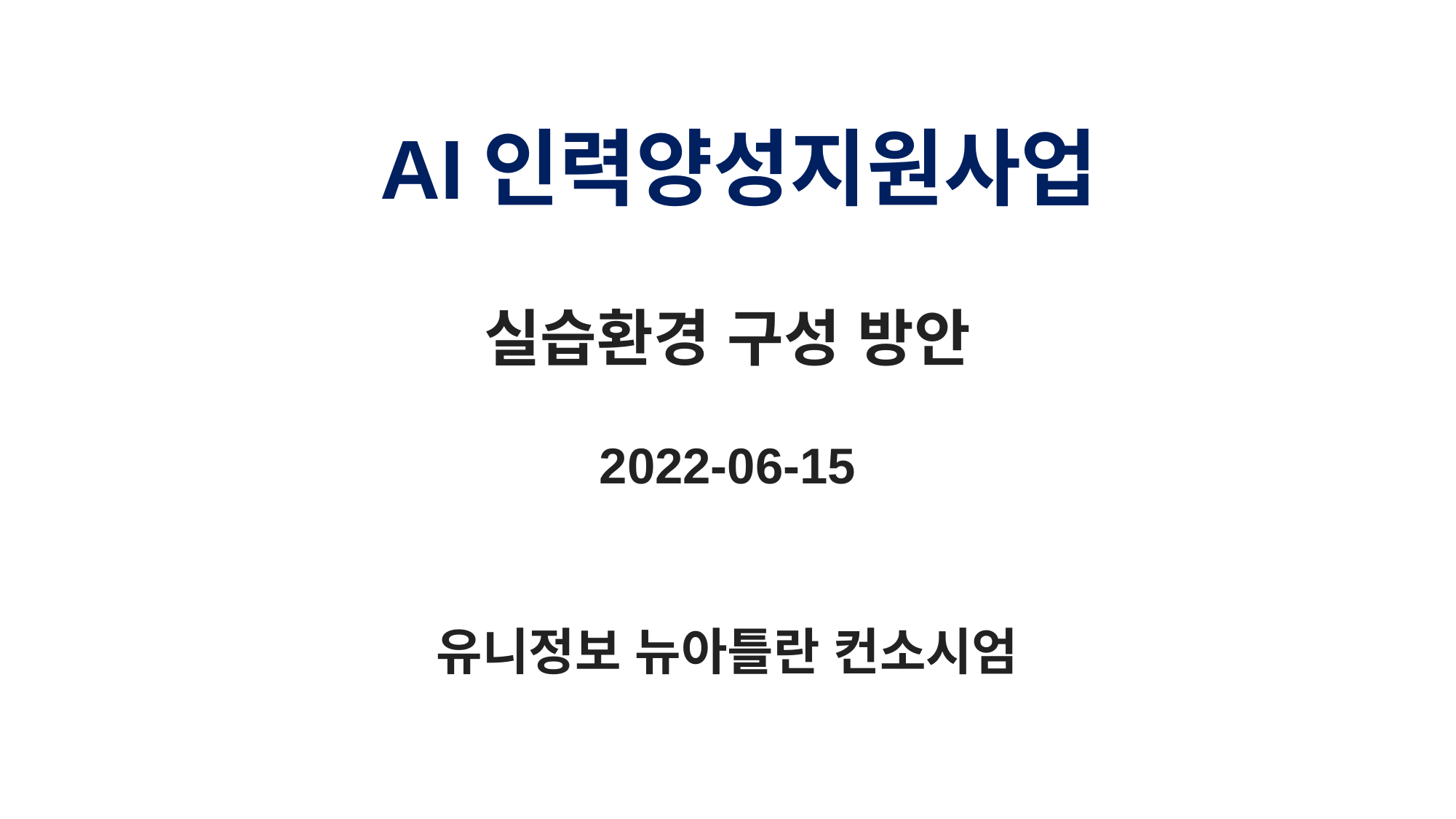

# AI인력양성지원사업 실습환경 구성 방안 2022-06-15 유니정보 뉴아틀란 컨소시엄